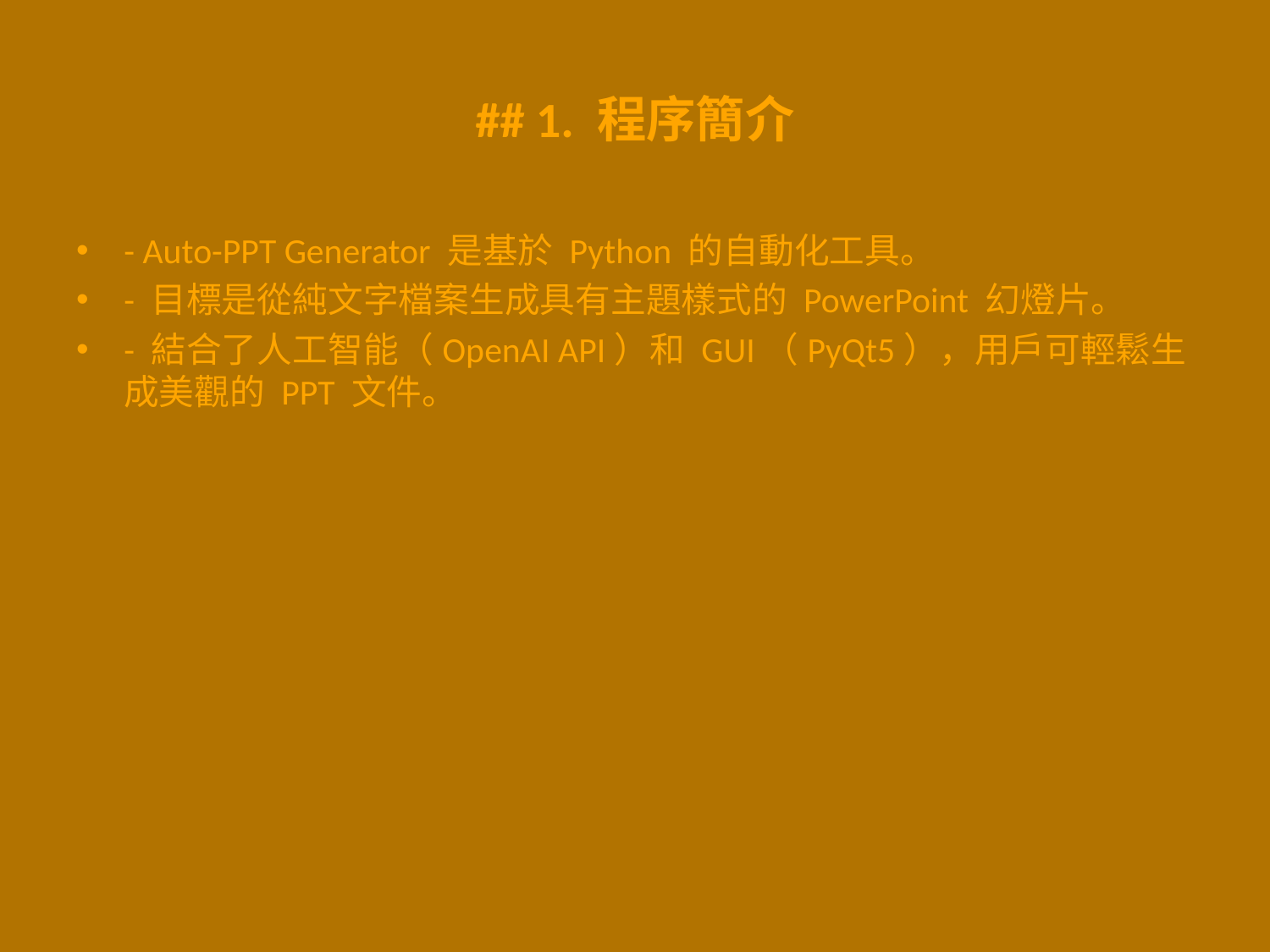

# ## 1. 程序簡介
- Auto-PPT Generator 是基於 Python 的自動化工具。
- 目標是從純文字檔案生成具有主題樣式的 PowerPoint 幻燈片。
- 結合了人工智能（OpenAI API）和 GUI（PyQt5），用戶可輕鬆生成美觀的 PPT 文件。